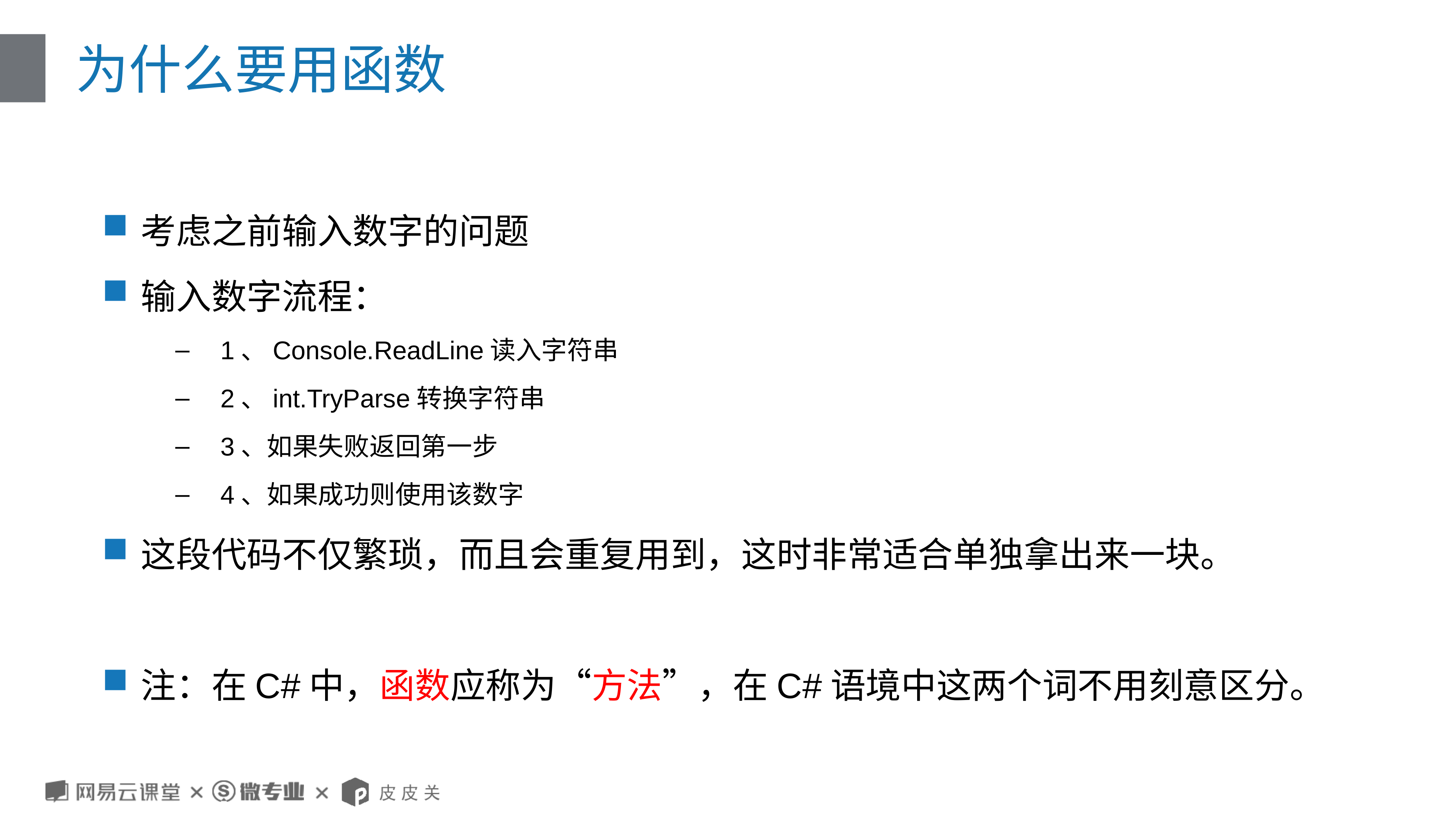

# 为什么要用函数
考虑之前输入数字的问题
输入数字流程：
1、Console.ReadLine读入字符串
2、int.TryParse转换字符串
3、如果失败返回第一步
4、如果成功则使用该数字
这段代码不仅繁琐，而且会重复用到，这时非常适合单独拿出来一块。

注：在C#中，函数应称为“方法”，在C#语境中这两个词不用刻意区分。